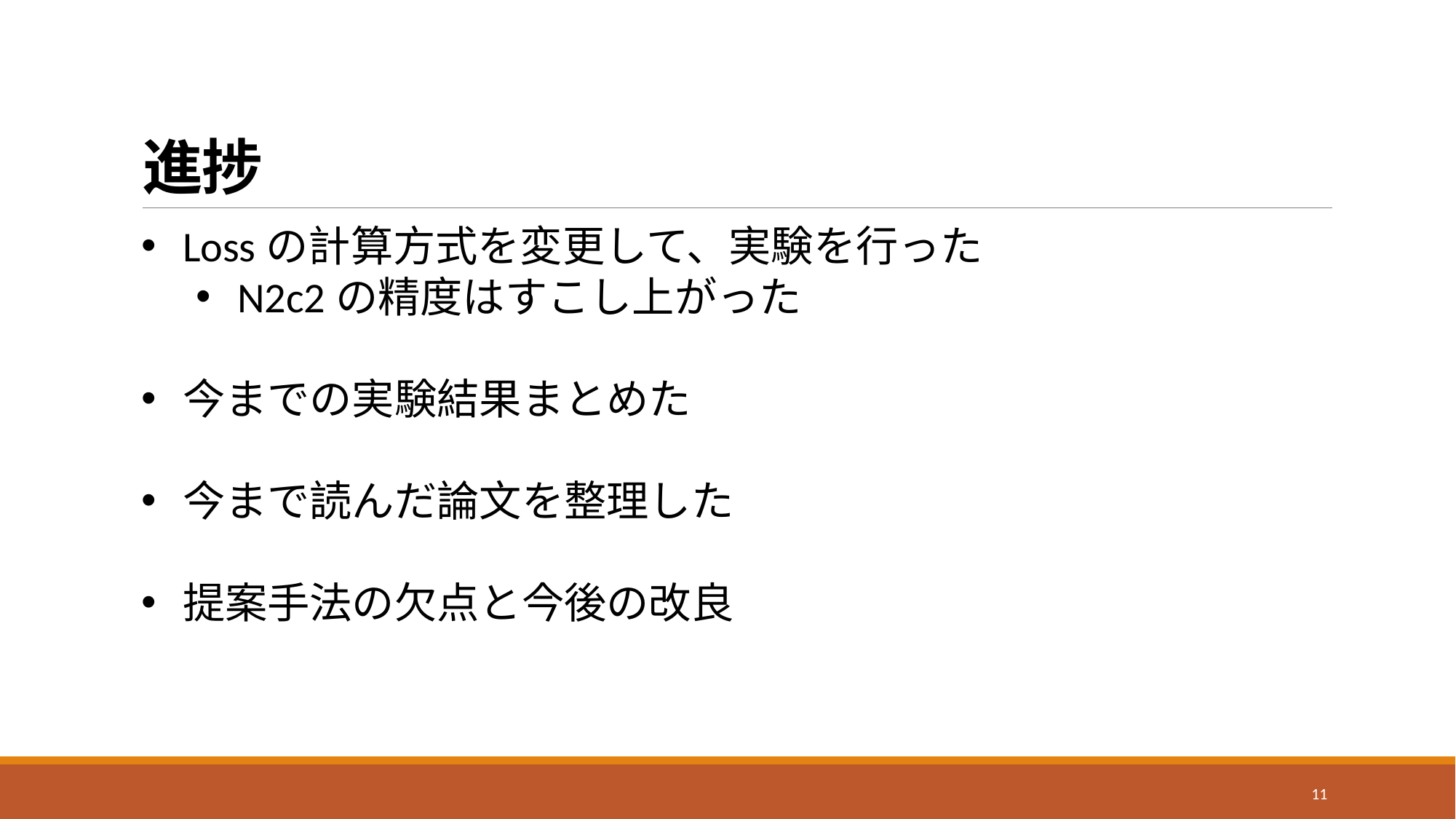

# 進捗
Lossの計算方式を変更して、実験を行った
N2c2の精度はすこし上がった

今までの実験結果まとめた

今まで読んだ論文を整理した

提案手法の欠点と今後の改良
11